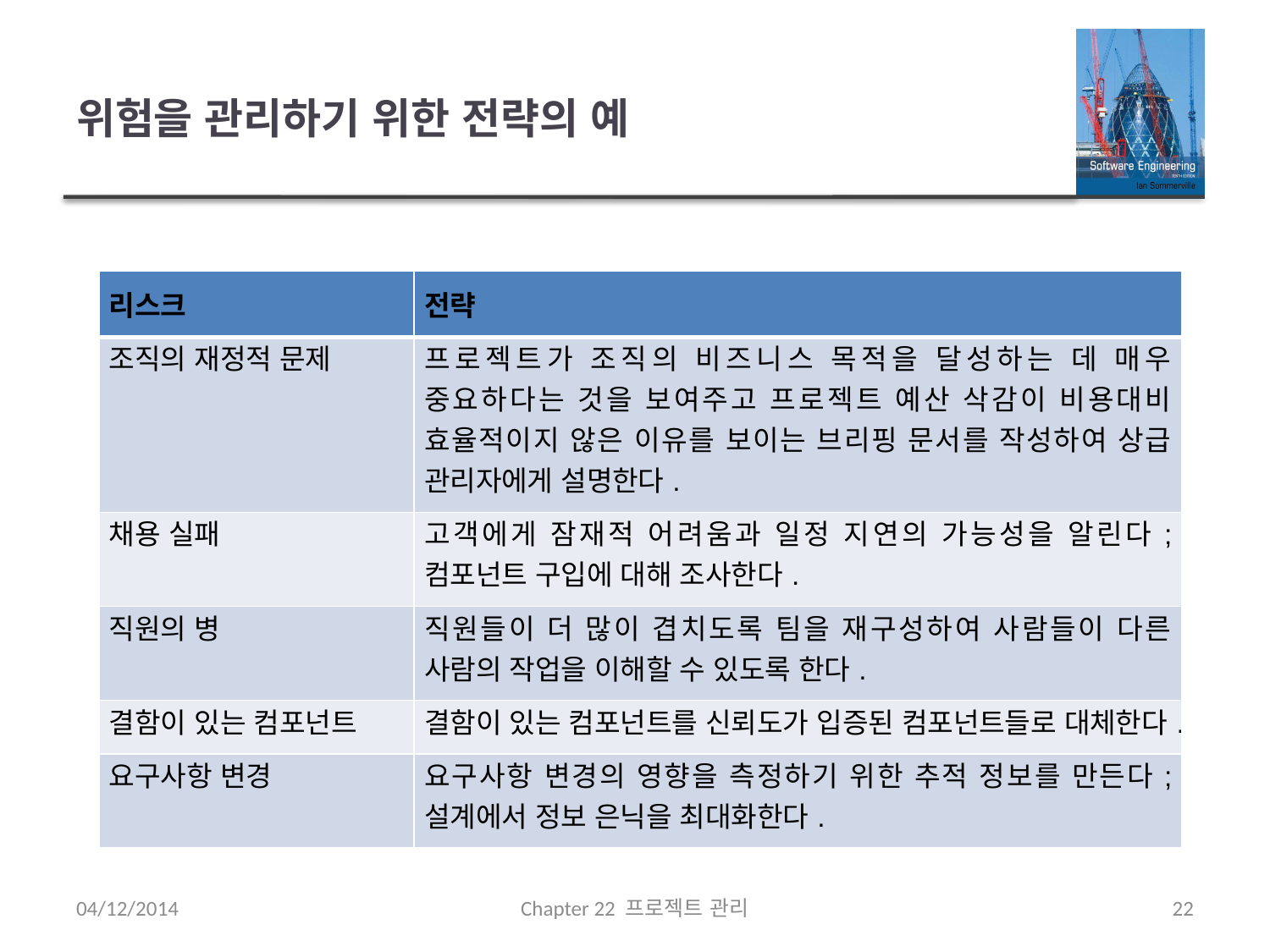

# 위험을 관리하기 위한 전략의 예
| 리스크 | 전략 |
| --- | --- |
| 조직의 재정적 문제 | 프로젝트가 조직의 비즈니스 목적을 달성하는 데 매우 중요하다는 것을 보여주고 프로젝트 예산 삭감이 비용대비 효율적이지 않은 이유를 보이는 브리핑 문서를 작성하여 상급 관리자에게 설명한다. |
| 채용 실패 | 고객에게 잠재적 어려움과 일정 지연의 가능성을 알린다; 컴포넌트 구입에 대해 조사한다. |
| 직원의 병 | 직원들이 더 많이 겹치도록 팀을 재구성하여 사람들이 다른 사람의 작업을 이해할 수 있도록 한다. |
| 결함이 있는 컴포넌트 | 결함이 있는 컴포넌트를 신뢰도가 입증된 컴포넌트들로 대체한다. |
| 요구사항 변경 | 요구사항 변경의 영향을 측정하기 위한 추적 정보를 만든다; 설계에서 정보 은닉을 최대화한다. |
04/12/2014
Chapter 22 프로젝트 관리
22